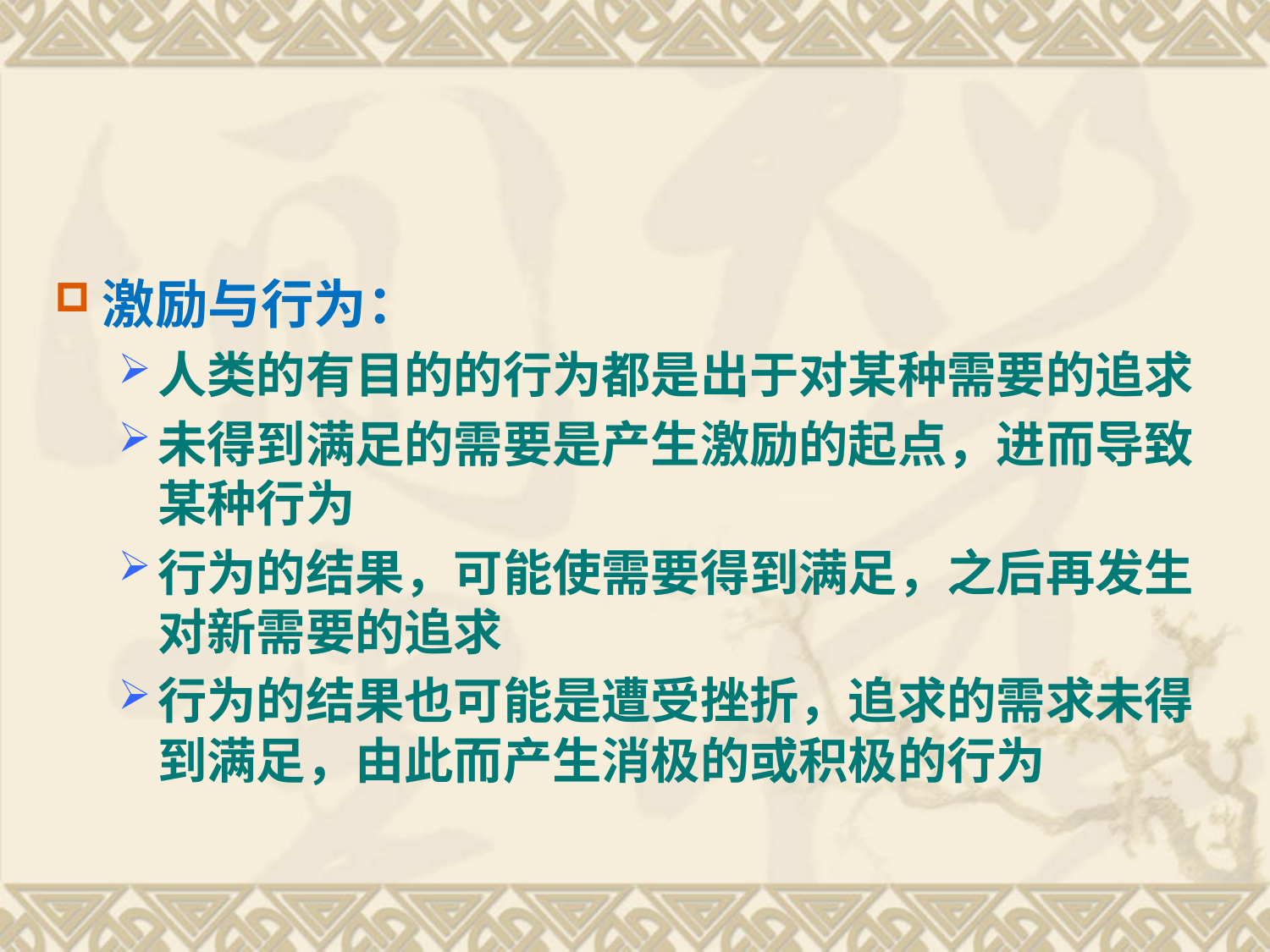

#
激励与行为：
人类的有目的的行为都是出于对某种需要的追求
未得到满足的需要是产生激励的起点，进而导致某种行为
行为的结果，可能使需要得到满足，之后再发生对新需要的追求
行为的结果也可能是遭受挫折，追求的需求未得到满足，由此而产生消极的或积极的行为